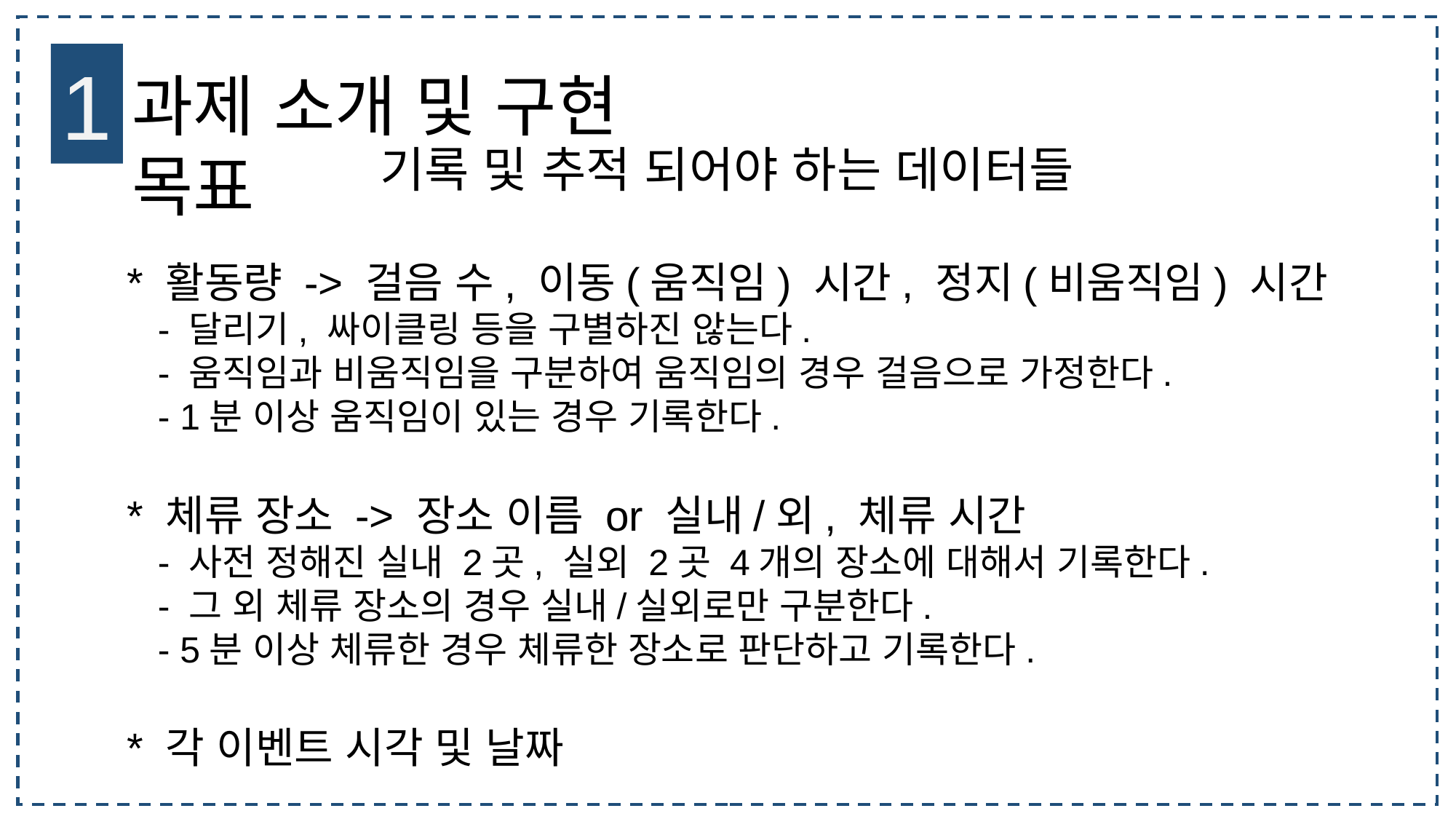

1
과제 소개 및 구현 목표
기록 및 추적 되어야 하는 데이터들

* 활동량 -> 걸음 수, 이동(움직임) 시간, 정지(비움직임) 시간
   - 달리기, 싸이클링 등을 구별하진 않는다.
   - 움직임과 비움직임을 구분하여 움직임의 경우 걸음으로 가정한다.
   - 1분 이상 움직임이 있는 경우 기록한다.

* 체류 장소 -> 장소 이름 or 실내/외, 체류 시간
   - 사전 정해진 실내 2곳, 실외 2곳 4개의 장소에 대해서 기록한다.
   - 그 외 체류 장소의 경우 실내/실외로만 구분한다.
   - 5분 이상 체류한 경우 체류한 장소로 판단하고 기록한다.

* 각 이벤트 시각 및 날짜